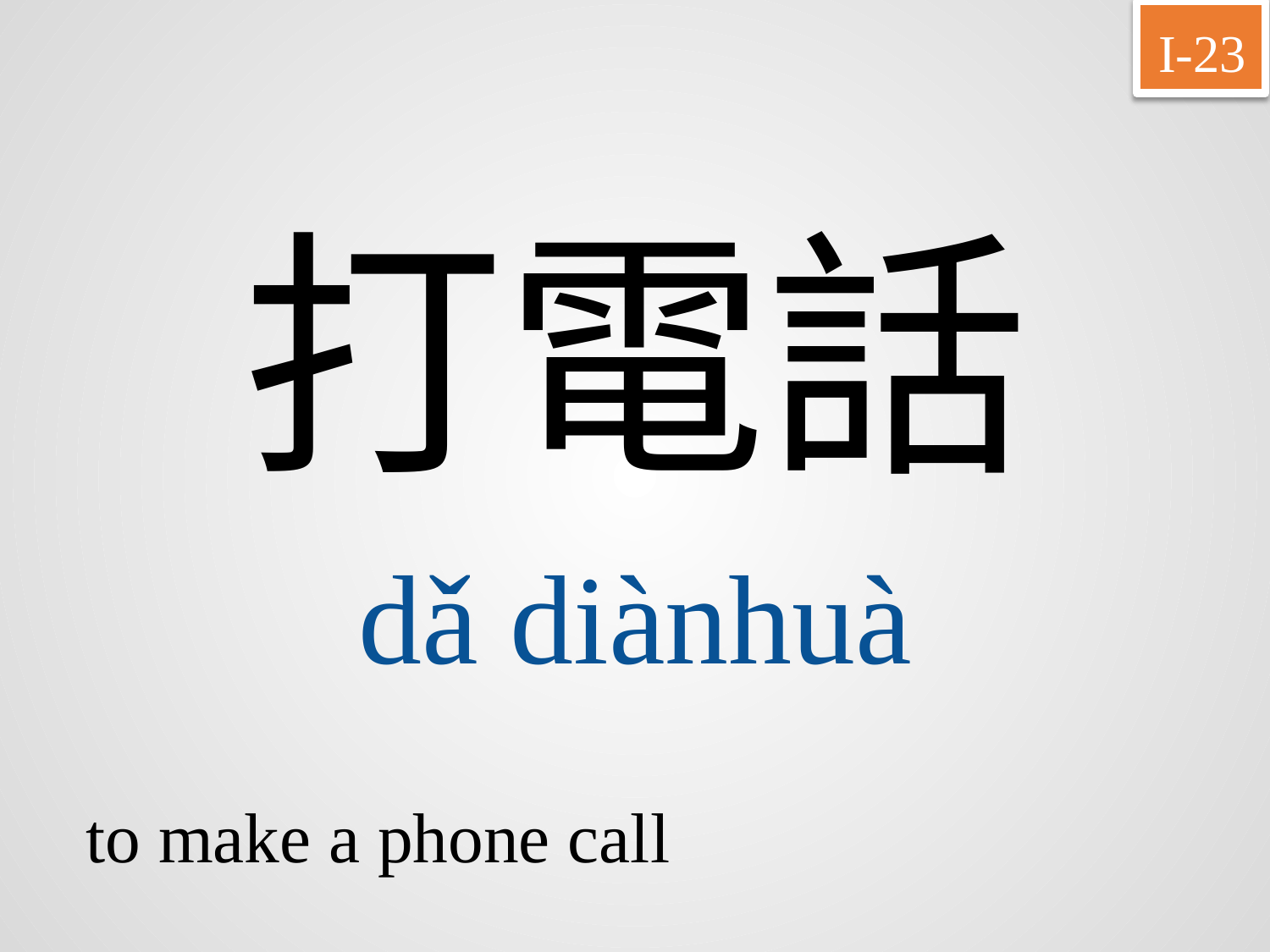

I-23

打電話
dǎ	diànhuà
to make a phone call